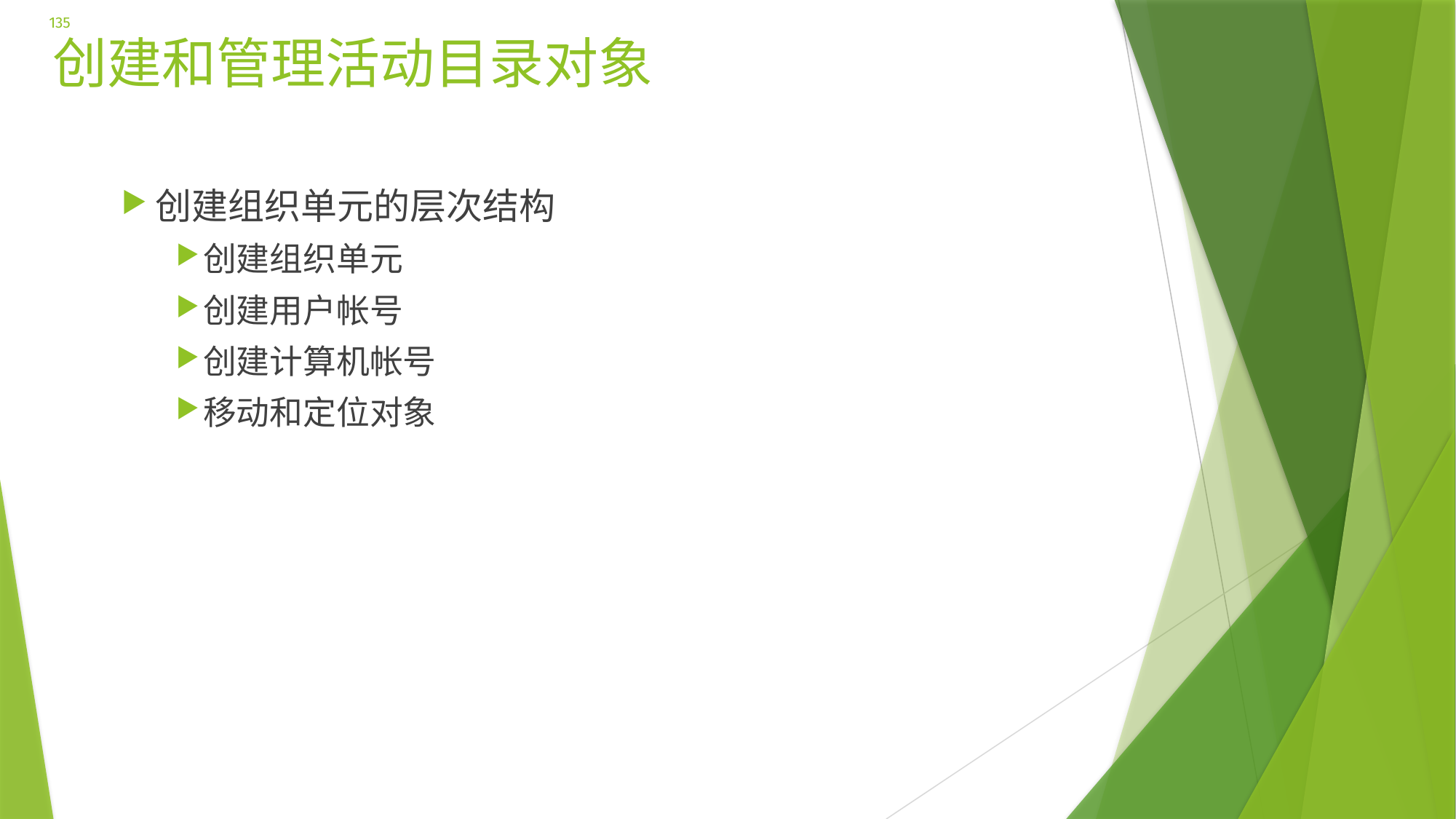

135
# 创建和管理活动目录对象
创建组织单元的层次结构
创建组织单元
创建用户帐号
创建计算机帐号
移动和定位对象